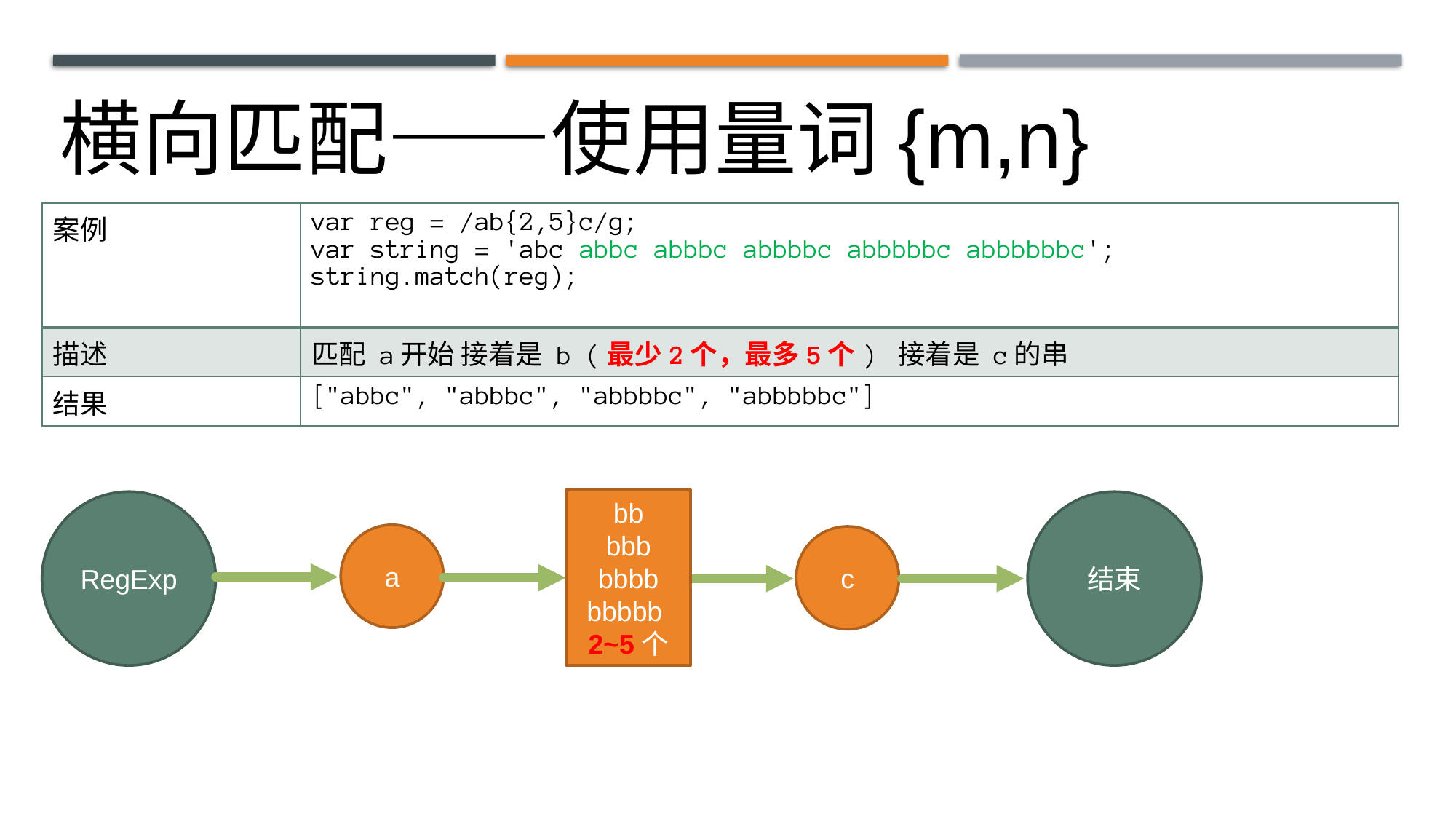

横向匹配——使用量词{m,n}
| 案例 | var reg = /ab{2,5}c/g; var string = 'abc abbc abbbc abbbbc abbbbbc abbbbbbc'; string.match(reg); |
| --- | --- |
| 描述 | 匹配 a开始 接着是 b (最少2个，最多5个) 接着是 c的串 |
| 结果 | ["abbc", "abbbc", "abbbbc", "abbbbbc"] |
bb
bbb
bbbb
bbbbb
2~5个
RegExp
结束
a
c